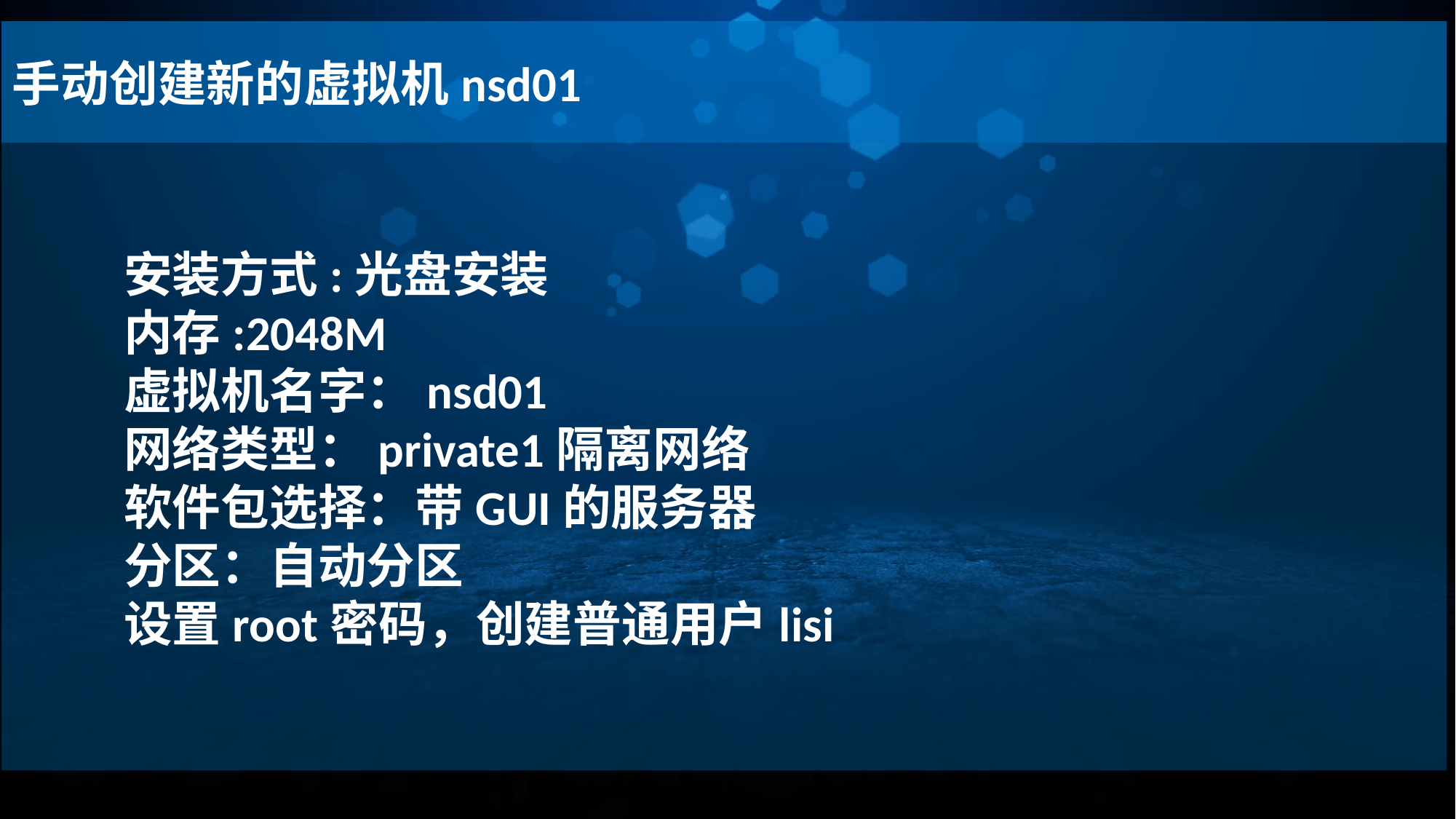

手动创建新的虚拟机nsd01

安装方式:光盘安装
内存:2048M
虚拟机名字：nsd01
网络类型：private1隔离网络
软件包选择：带GUI的服务器
分区：自动分区
设置root密码，创建普通用户lisi